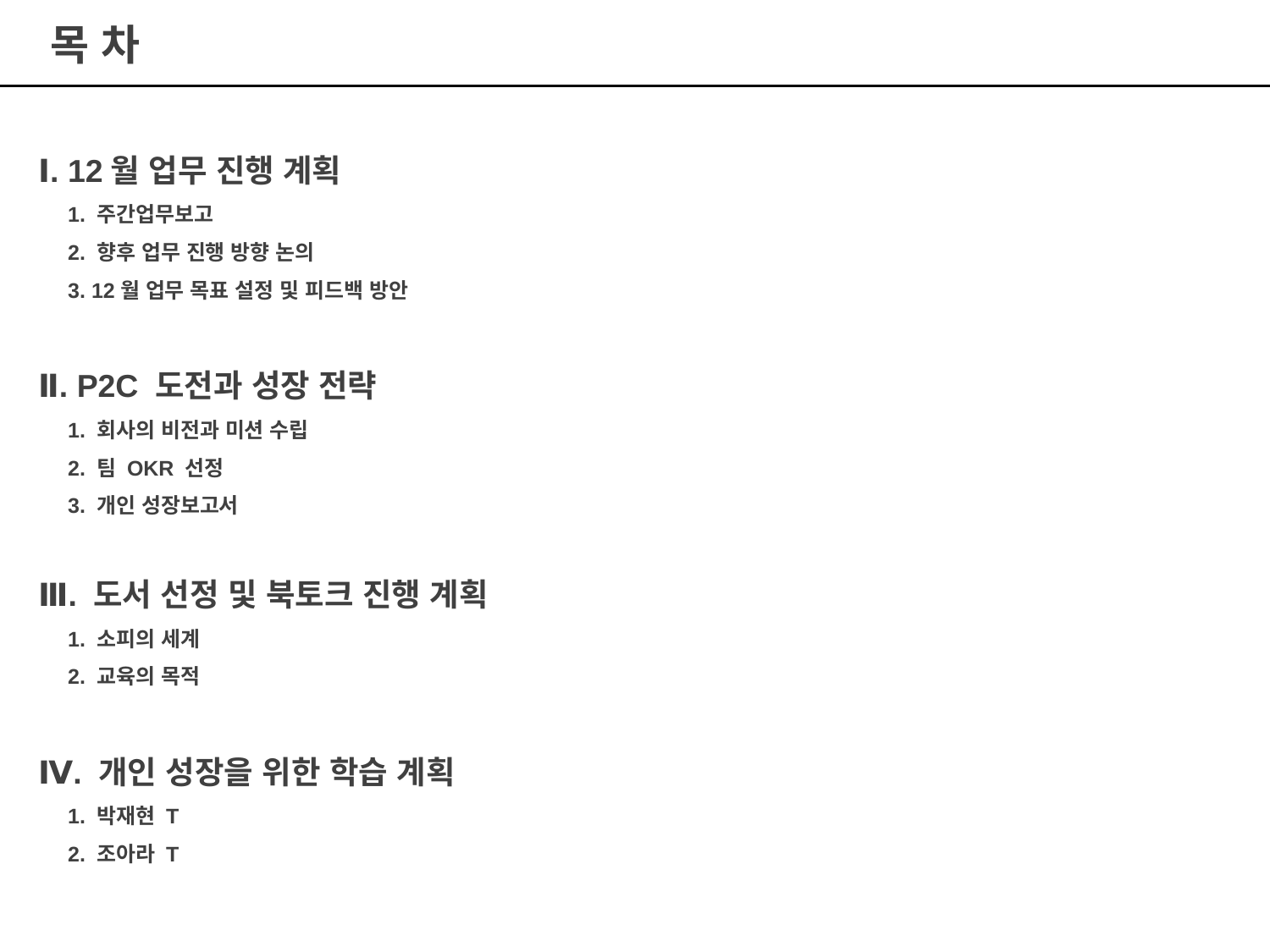

목 차
Ⅰ. 12월 업무 진행 계획
     1. 주간업무보고
     2. 향후 업무 진행 방향 논의
     3. 12월 업무 목표 설정 및 피드백 방안

Ⅱ. P2C 도전과 성장 전략
     1. 회사의 비전과 미션 수립
     2. 팀 OKR 선정
     3. 개인 성장보고서

Ⅲ. 도서 선정 및 북토크 진행 계획
     1. 소피의 세계
     2. 교육의 목적

Ⅳ. 개인 성장을 위한 학습 계획
     1. 박재현 T
     2. 조아라 T